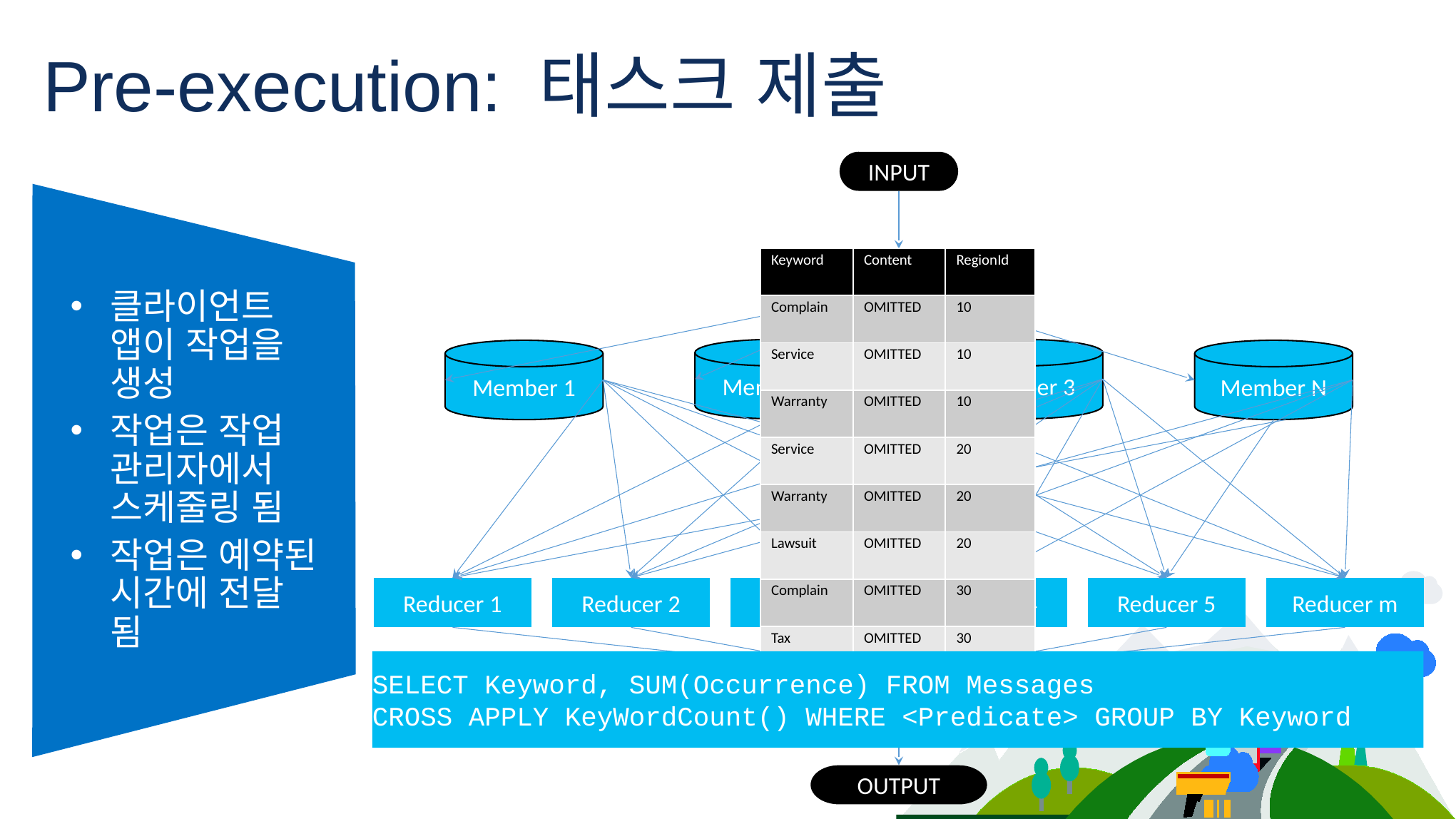

# Pre-execution: 태스크 제출
INPUT
클라이언트 앱이 작업을 생성
작업은 작업 관리자에서 스케줄링 됨
작업은 예약된 시간에 전달 됨
| Keyword | Content | RegionId |
| --- | --- | --- |
| Complain | OMITTED | 10 |
| Service | OMITTED | 10 |
| Warranty | OMITTED | 10 |
| Service | OMITTED | 20 |
| Warranty | OMITTED | 20 |
| Lawsuit | OMITTED | 20 |
| Complain | OMITTED | 30 |
| Tax | OMITTED | 30 |
| Support | OMITTED | 30 |
Pre-Execution
Member 2
Member 3
Member 1
Member N
Reducer 1
Reducer 2
Reducer 3
Reducer 4
Reducer 5
Reducer m
SELECT Keyword, SUM(Occurrence) FROM Messages
CROSS APPLY KeyWordCount() WHERE <Predicate> GROUP BY Keyword
Data Summary
OUTPUT